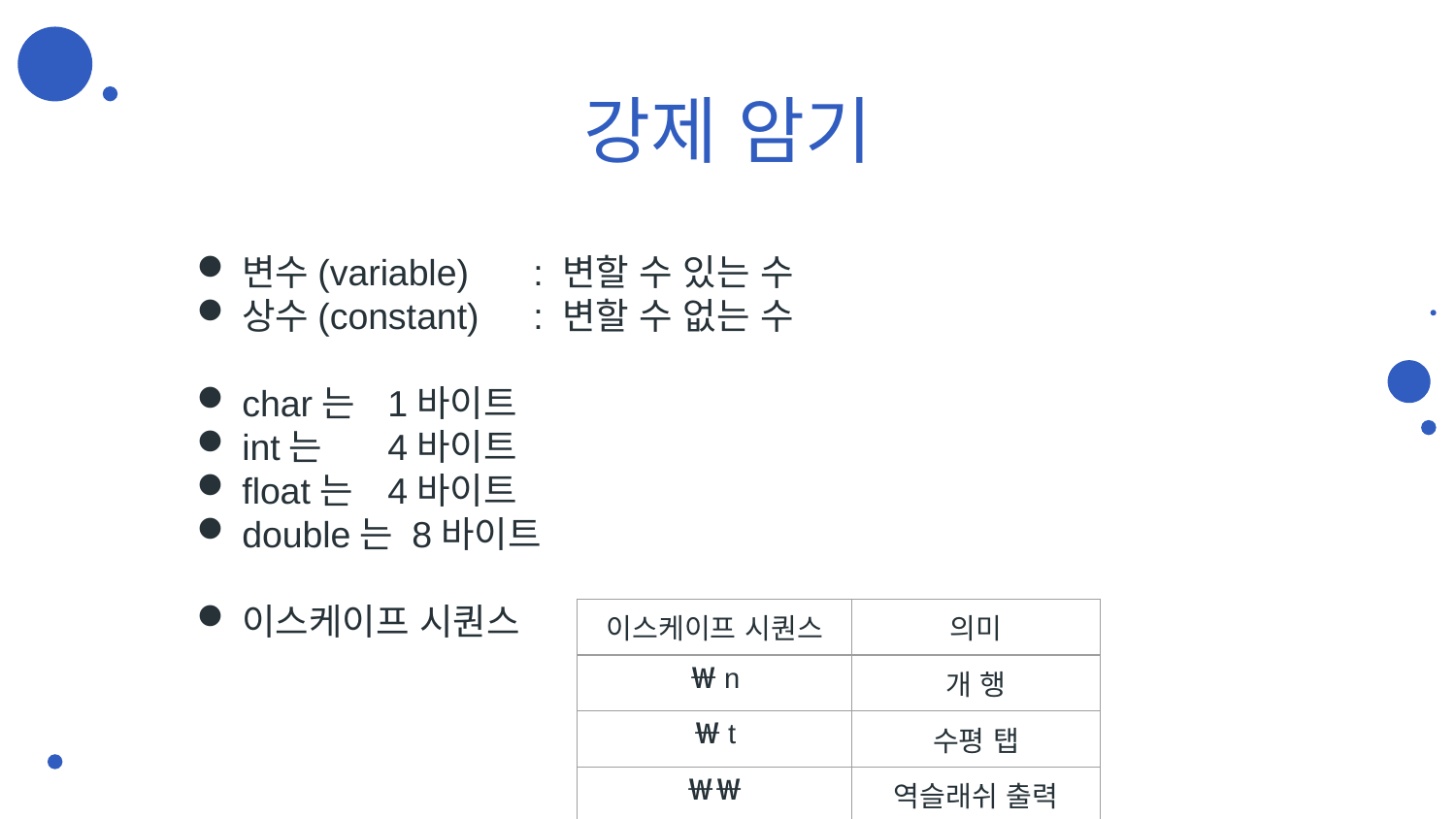

# 강제 암기
변수(variable) 	: 변할 수 있는 수
상수(constant) 	: 변할 수 없는 수

char는 	1바이트
int는 	4바이트
float는 	4바이트
double는 8바이트

이스케이프 시퀀스
| 이스케이프 시퀀스 | 의미 |
| --- | --- |
| ￦n | 개 행 |
| ￦t | 수평 탭 |
| ￦￦ | 역슬래쉬 출력 |